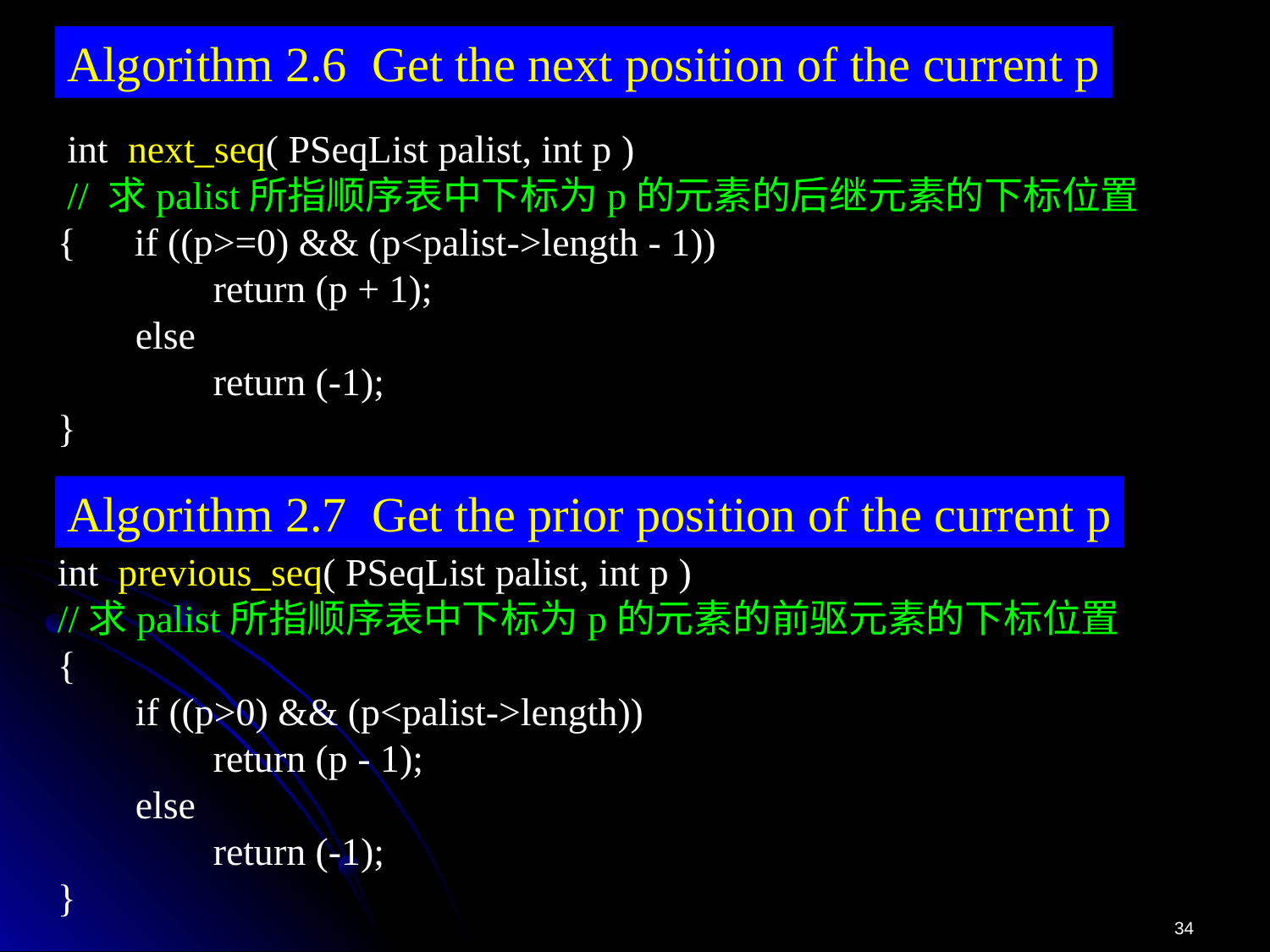

Algorithm 2.6  Get the next position of the current p
 int  next_seq( PSeqList palist, int p )
 // 求palist所指顺序表中下标为p的元素的后继元素的下标位置
{      if ((p>=0) && (p<palist->length - 1))
                return (p + 1);
        else
                return (-1);
}
Algorithm 2.7  Get the prior position of the current p
int  previous_seq( PSeqList palist, int p )
//求palist所指顺序表中下标为p的元素的前驱元素的下标位置
{
        if ((p>0) && (p<palist->length))
                return (p - 1);
        else
                return (-1);
}

34